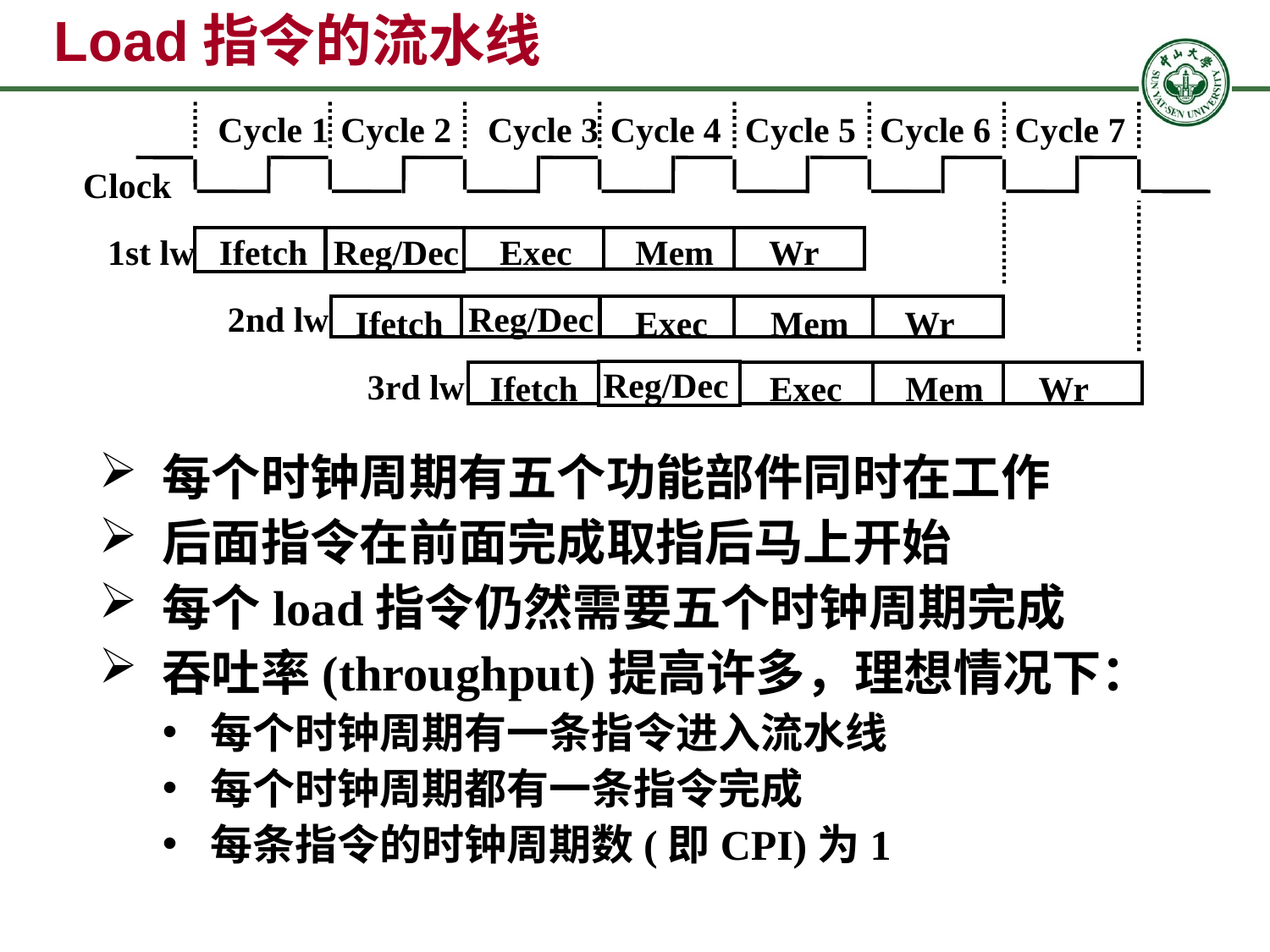

# Load指令的流水线

Cycle 1
Cycle 2
Cycle 3
Cycle 4
Cycle 5
Cycle 6
Cycle 7

Clock

1st lw
Ifetch

Reg/Dec

Exec

Mem

Wr

2nd lw
Reg/Dec

Exec

Mem

Wr

Ifetch

Reg/Dec

Ifetch

Exec

Mem

Wr

3rd lw
每个时钟周期有五个功能部件同时在工作
后面指令在前面完成取指后马上开始
每个load指令仍然需要五个时钟周期完成
吞吐率(throughput)提高许多，理想情况下：
每个时钟周期有一条指令进入流水线
每个时钟周期都有一条指令完成
每条指令的时钟周期数(即CPI)为1